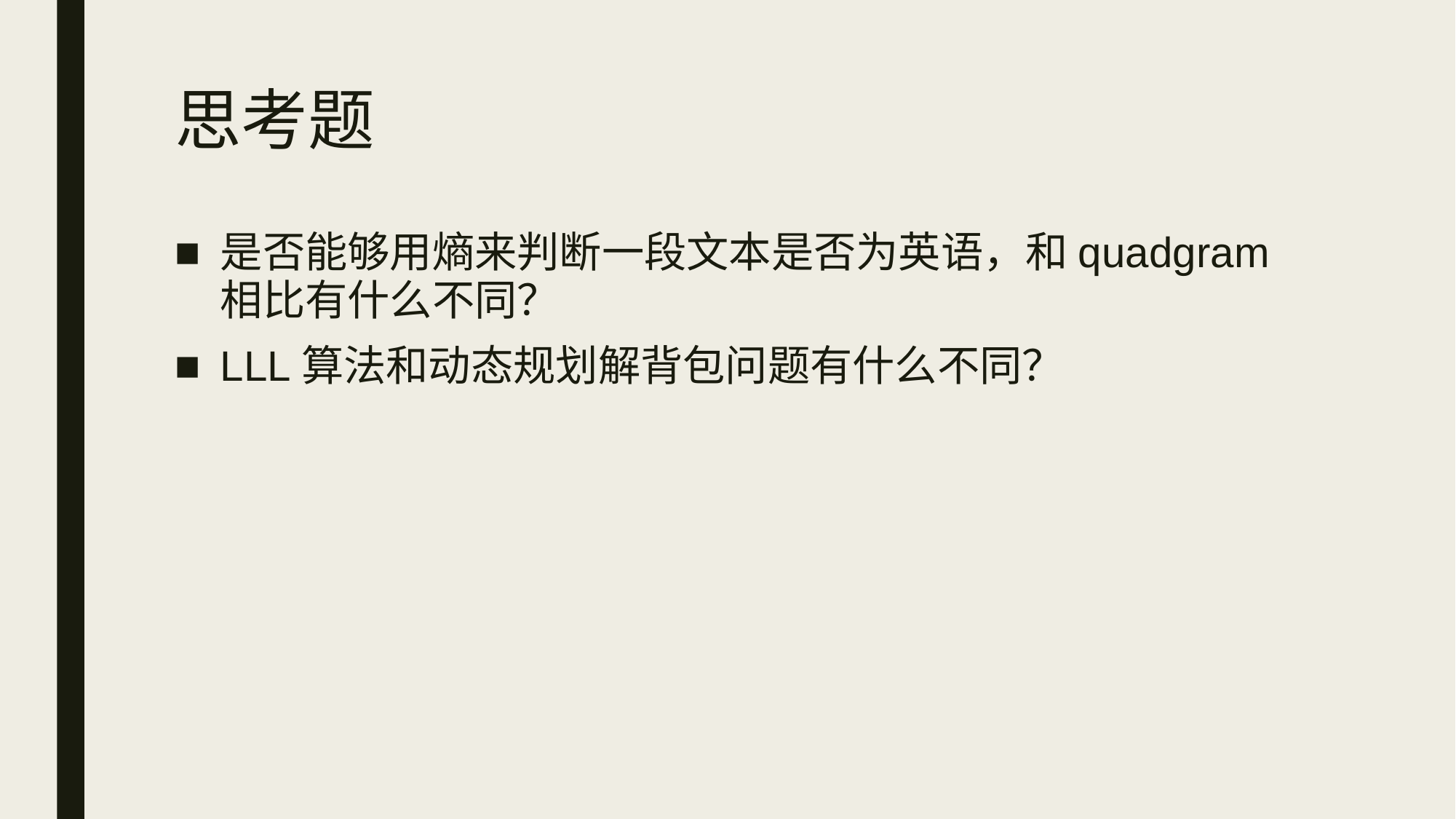

# 思考题
是否能够用熵来判断一段文本是否为英语，和quadgram相比有什么不同？
LLL算法和动态规划解背包问题有什么不同？